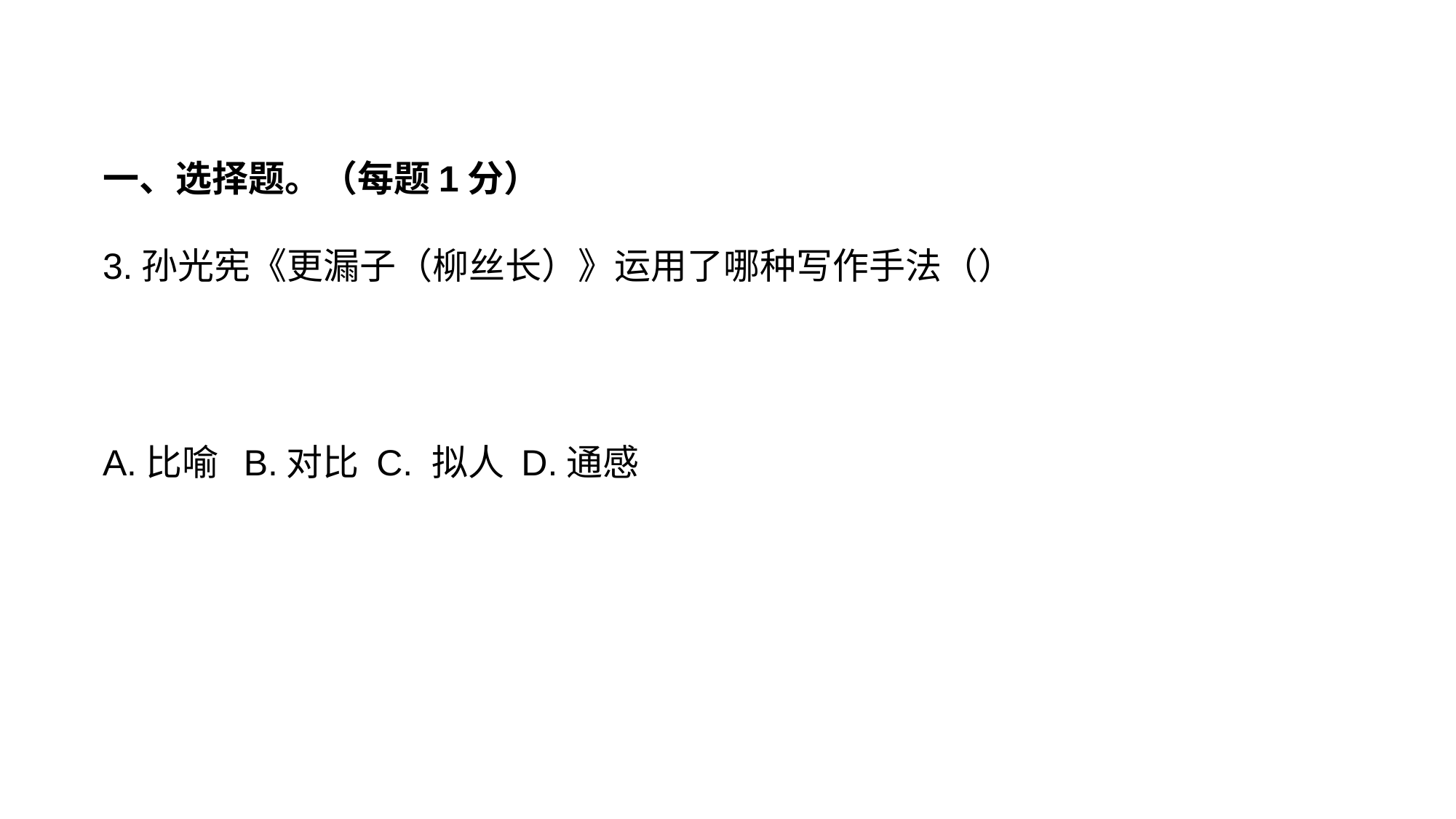

一、选择题。（每题1分）

3.孙光宪《更漏子（柳丝长）》运用了哪种写作手法（）

A.比喻  B.对比 C. 拟人 D.通感